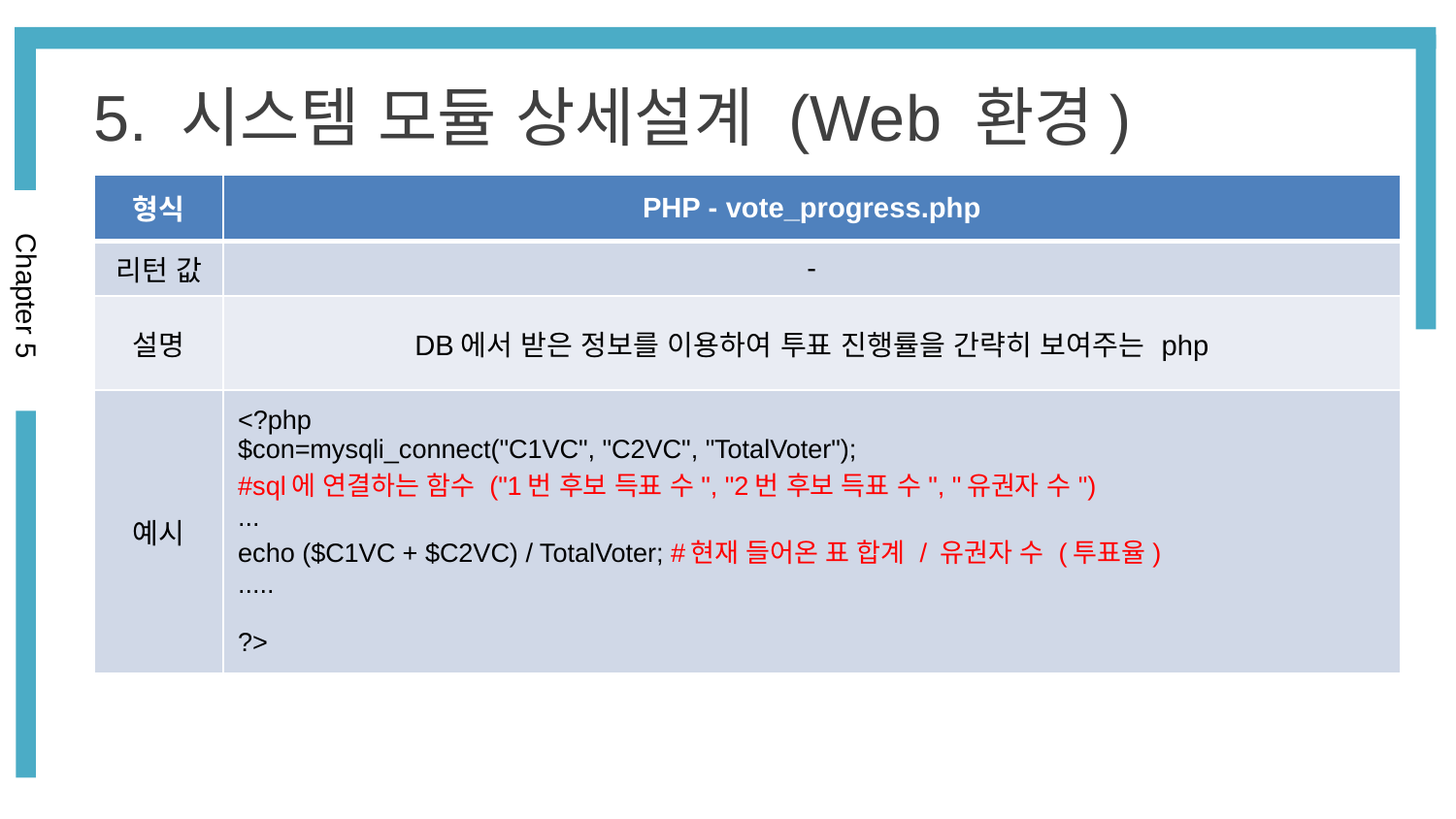

5. 시스템 모듈 상세설계 (Web 환경)

| 형식 | PHP - vote\_progress.php |
| --- | --- |
| 리턴 값 | - |
| 설명 | DB에서 받은 정보를 이용하여 투표 진행률을 간략히 보여주는 php |
| 예시 | <?php $con=mysqli\_connect("C1VC", "C2VC", "TotalVoter"); #sql에 연결하는 함수 ("1번 후보 득표 수", "2번 후보 득표 수", "유권자 수") ... echo ($C1VC + $C2VC) / TotalVoter; #현재 들어온 표 합계 / 유권자 수 (투표율) ..... ?> |
Chapter 5